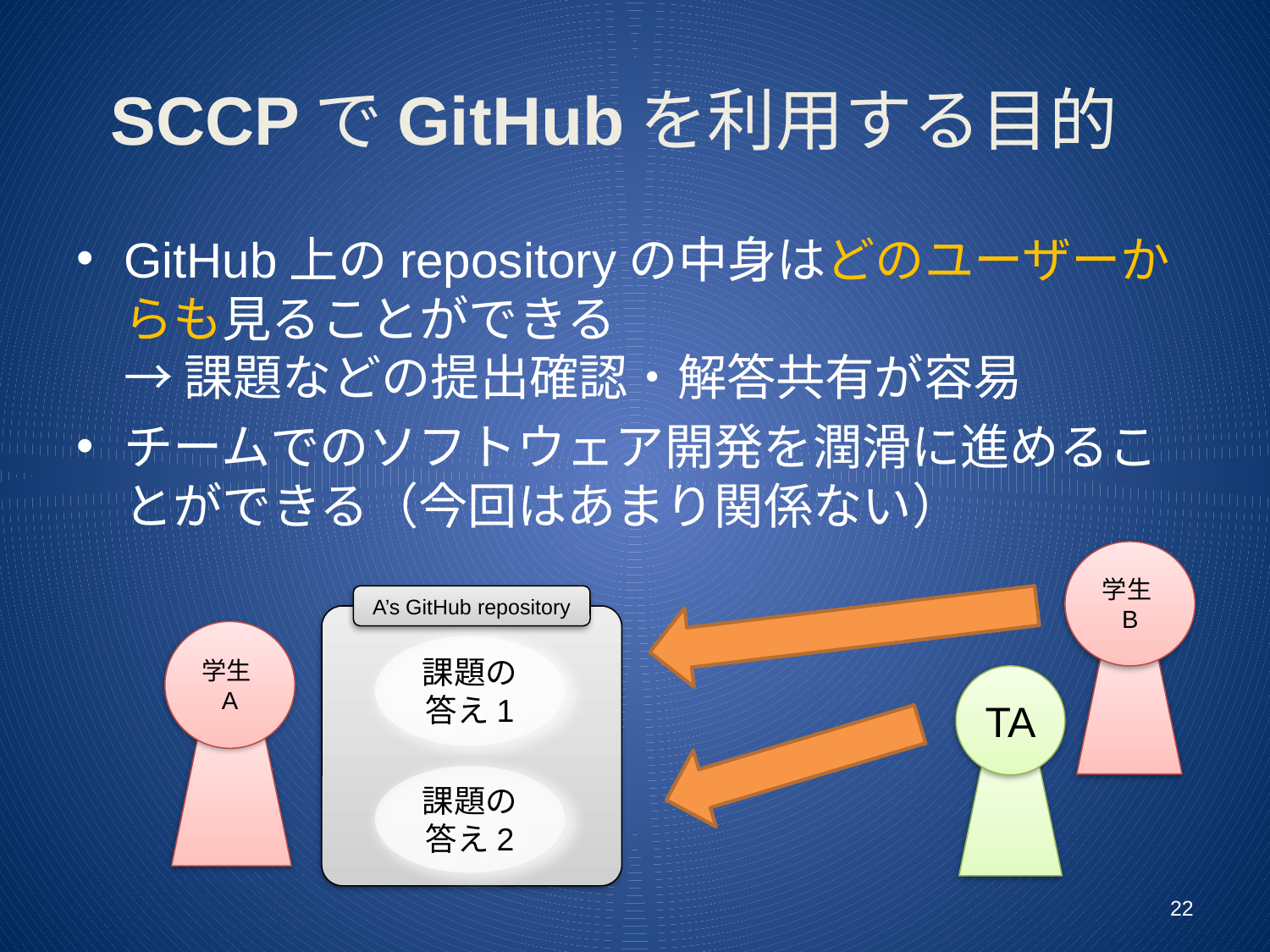

# SCCPでGitHubを利用する目的
GitHub上のrepositoryの中身はどのユーザーからも見ることができる
→ 課題などの提出確認・解答共有が容易
チームでのソフトウェア開発を潤滑に進めることができる（今回はあまり関係ない）
学生B

A’s GitHub repository

学生A

課題の答え1
TA

課題の答え2
22